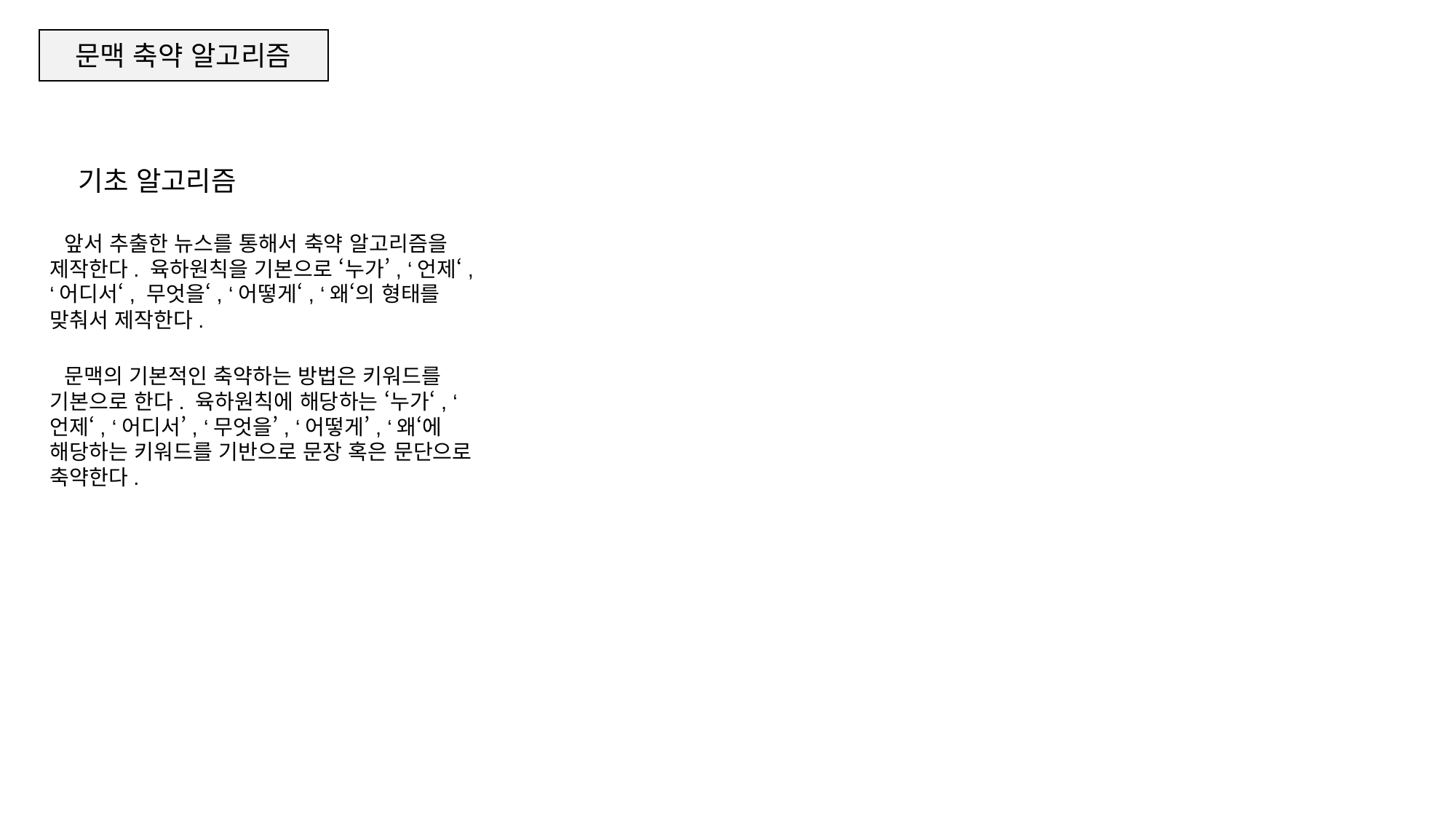

문맥 축약 알고리즘
기초 알고리즘
  앞서 추출한 뉴스를 통해서 축약 알고리즘을 제작한다. 육하원칙을 기본으로 ‘누가’, ‘언제‘, ‘어디서‘, 무엇을‘, ‘어떻게‘, ‘왜‘의 형태를 맞춰서 제작한다.
  문맥의 기본적인 축약하는 방법은 키워드를 기본으로 한다. 육하원칙에 해당하는 ‘누가‘, ‘언제‘, ‘어디서’, ‘무엇을’, ‘어떻게’, ‘왜‘에 해당하는 키워드를 기반으로 문장 혹은 문단으로 축약한다.